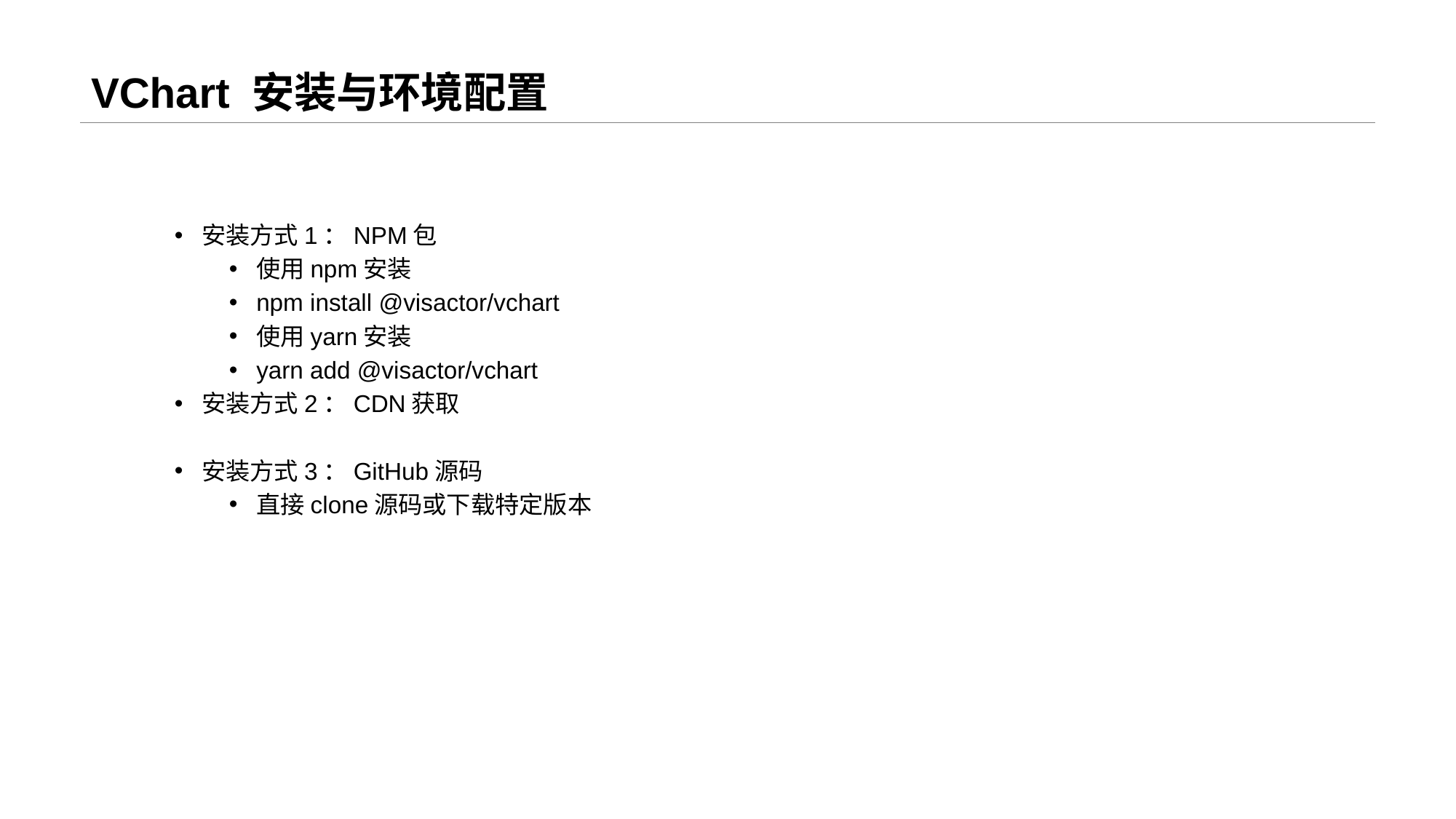

# VChart 安装与环境配置
安装方式1：NPM包
使用npm安装
npm install @visactor/vchart
使用yarn安装
yarn add @visactor/vchart
安装方式2：CDN获取

安装方式3：GitHub源码
直接clone源码或下载特定版本